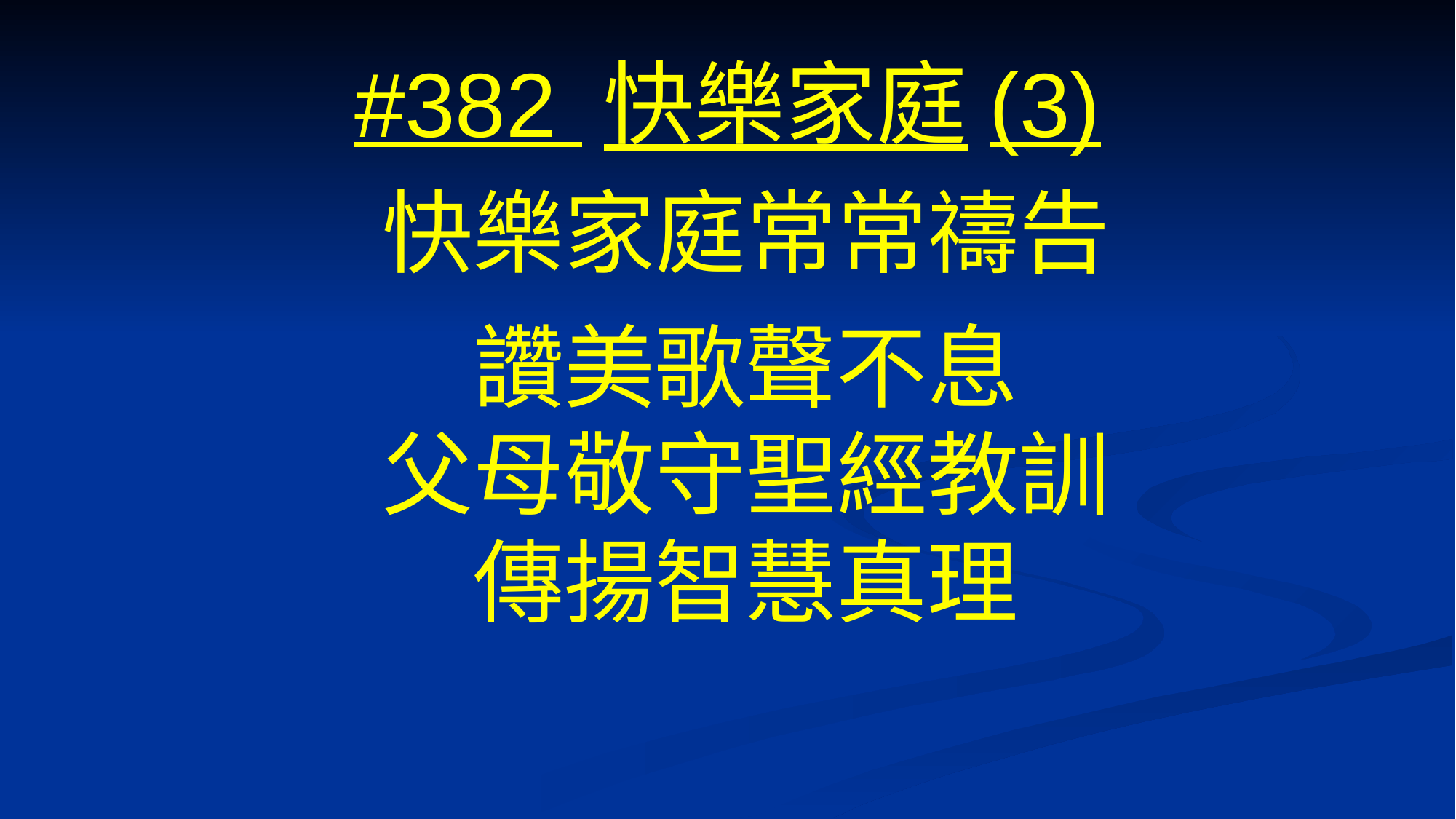

# #382 快樂家庭(3)
快樂家庭常常禱告
讚美歌聲不息
父母敬守聖經教訓
傳揚智慧真理